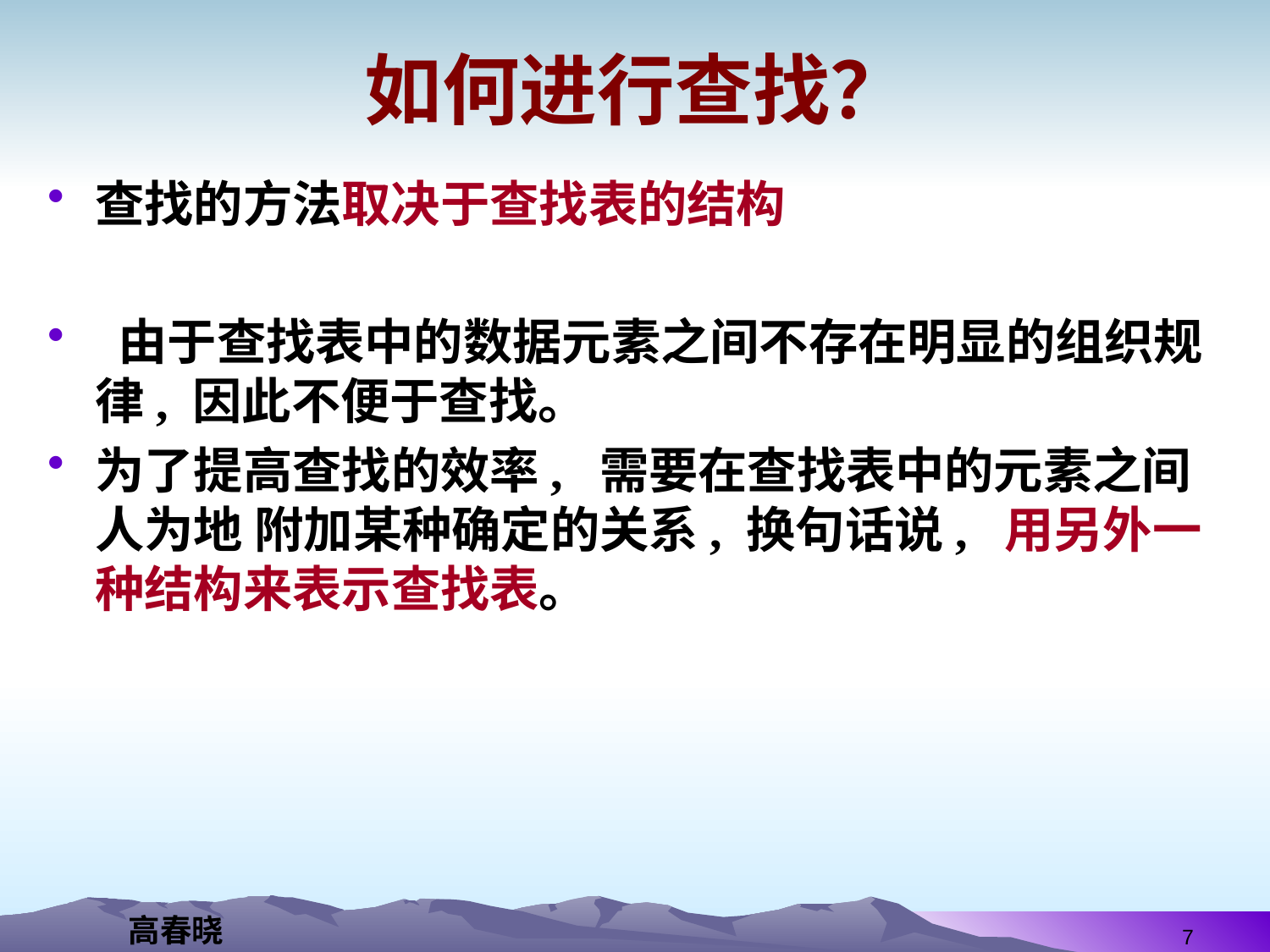

# 如何进行查找？
查找的方法取决于查找表的结构

 由于查找表中的数据元素之间不存在明显的组织规律, 因此不便于查找。
为了提高查找的效率,  需要在查找表中的元素之间人为地 附加某种确定的关系, 换句话说,  用另外一种结构来表示查找表。
7